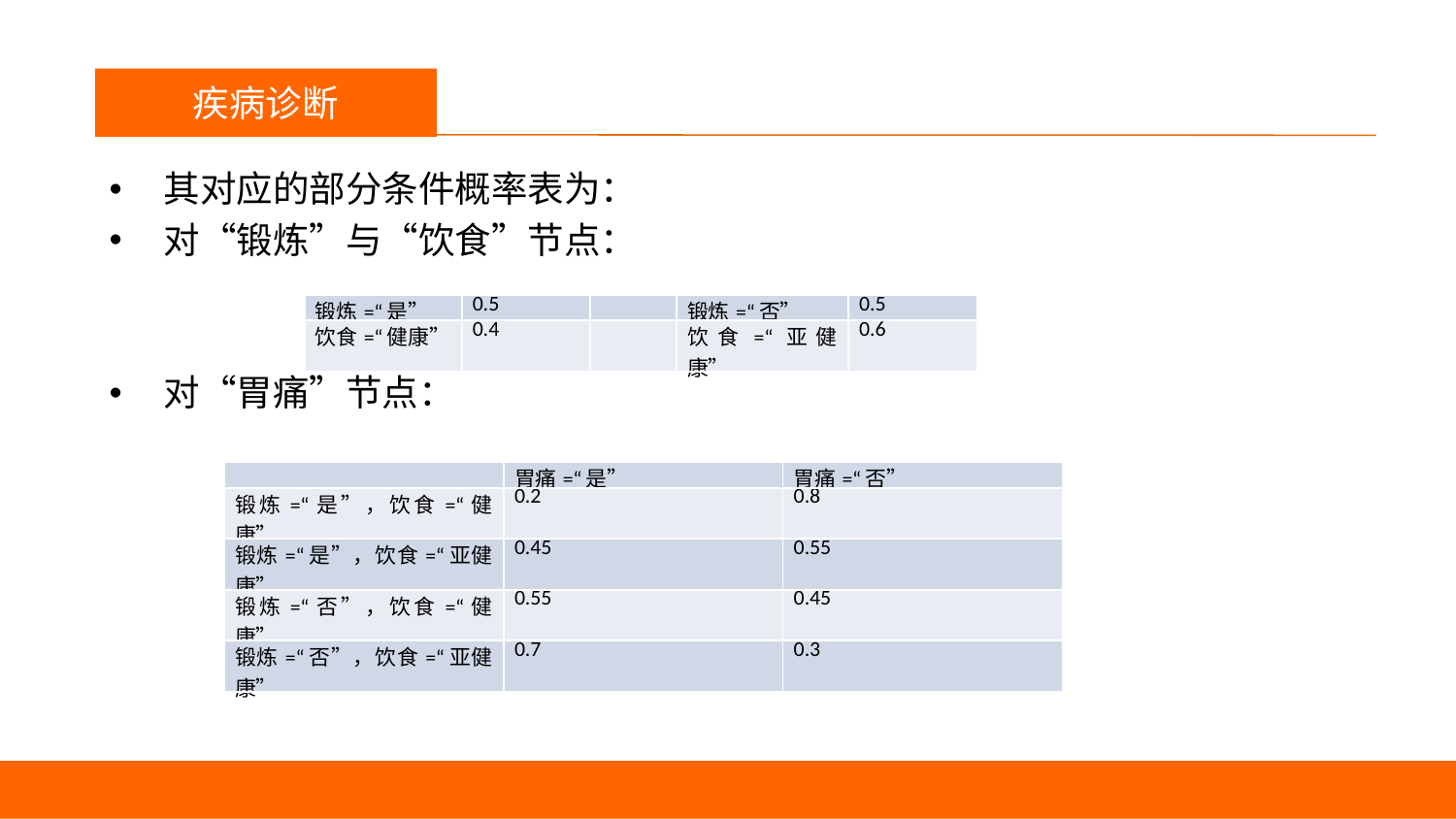

议程
疾病诊断

其对应的部分条件概率表为：
对“锻炼”与“饮食”节点：

对“胃痛”节点：

| 锻炼=“是” | 0.5 |  | 锻炼=“否” | 0.5 |
| --- | --- | --- | --- | --- |
| 饮食=“健康” | 0.4 |  | 饮食=“亚健康” | 0.6 |
|  | 胃痛=“是” | 胃痛=“否” |
| --- | --- | --- |
| 锻炼=“是”，饮食=“健康” | 0.2 | 0.8 |
| 锻炼=“是”，饮食=“亚健康” | 0.45 | 0.55 |
| 锻炼=“否”，饮食=“健康” | 0.55 | 0.45 |
| 锻炼=“否”，饮食=“亚健康” | 0.7 | 0.3 |